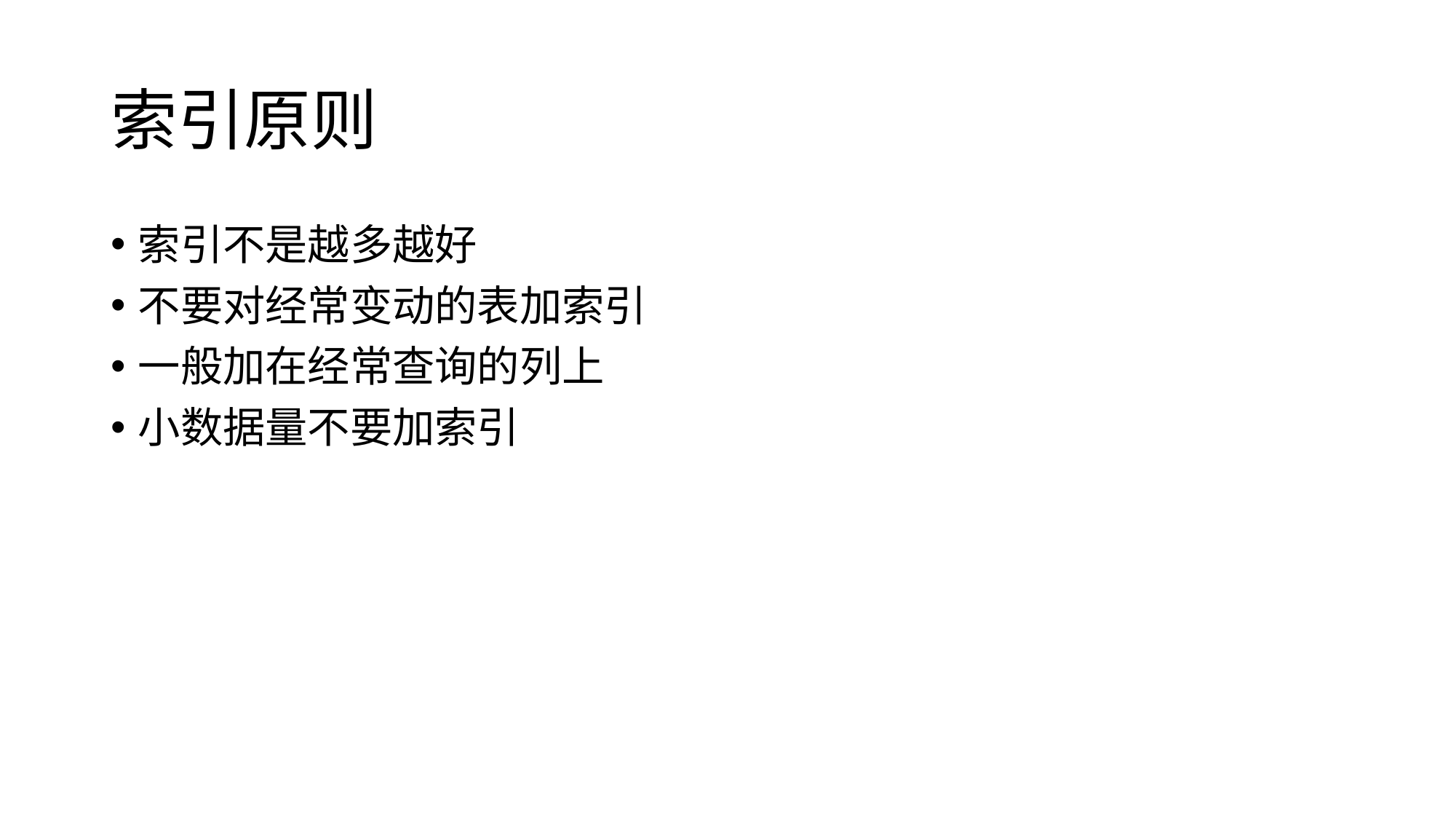

# 索引原则
索引不是越多越好
不要对经常变动的表加索引
一般加在经常查询的列上
小数据量不要加索引